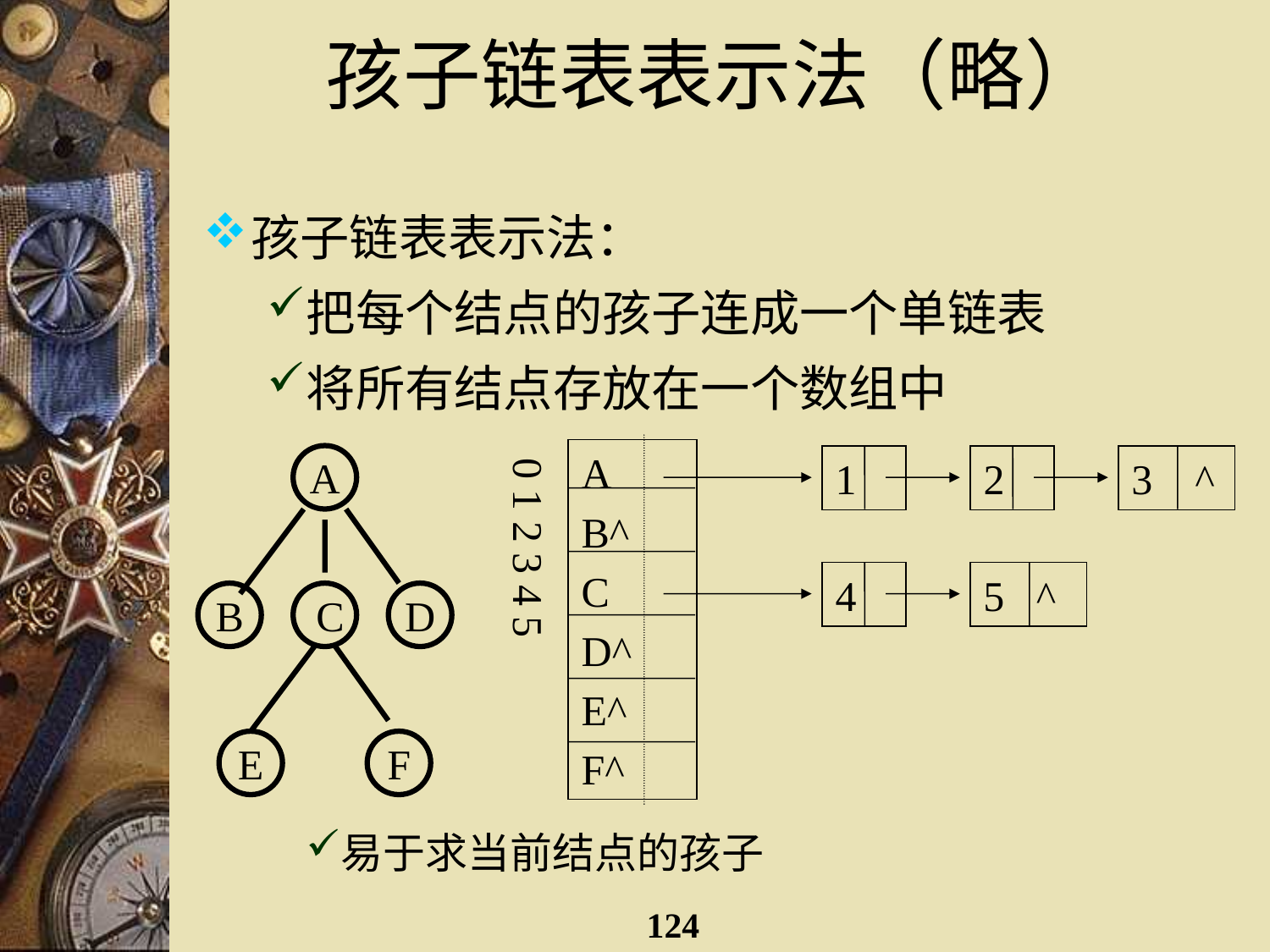

# 孩子链表表示法（略）
孩子链表表示法：
把每个结点的孩子连成一个单链表
将所有结点存放在一个数组中

A
B^
C
D^
E^
F^

0 1 2 3 4 5
1

2

3    ^

4

5   ^

A

B
 C
D

E
F
易于求当前结点的孩子